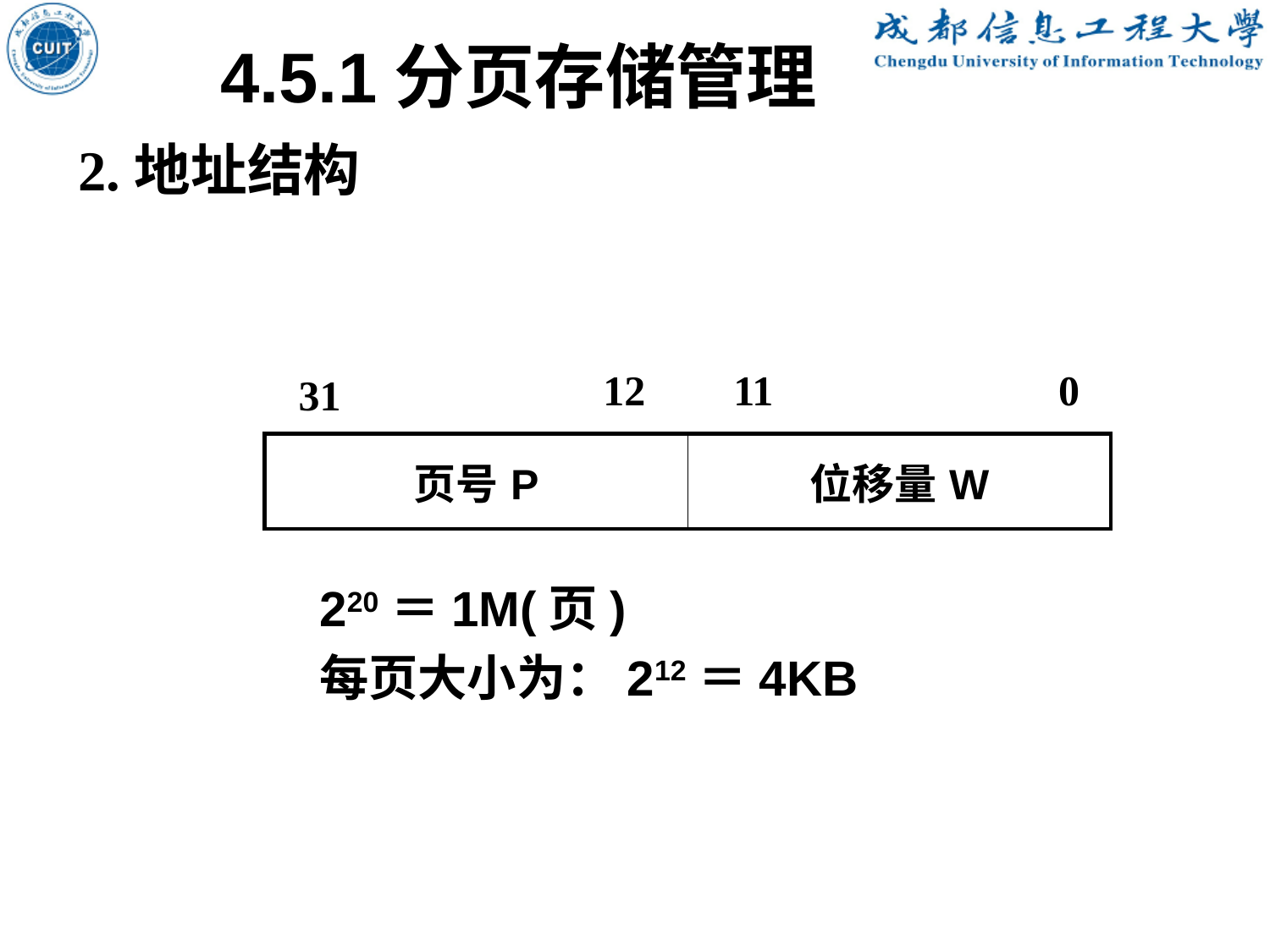

4.5.1分页存储管理
2.地址结构
12
0
11
31
| 页号P | 位移量W |
| --- | --- |
220＝1M(页)
每页大小为：212＝4KB